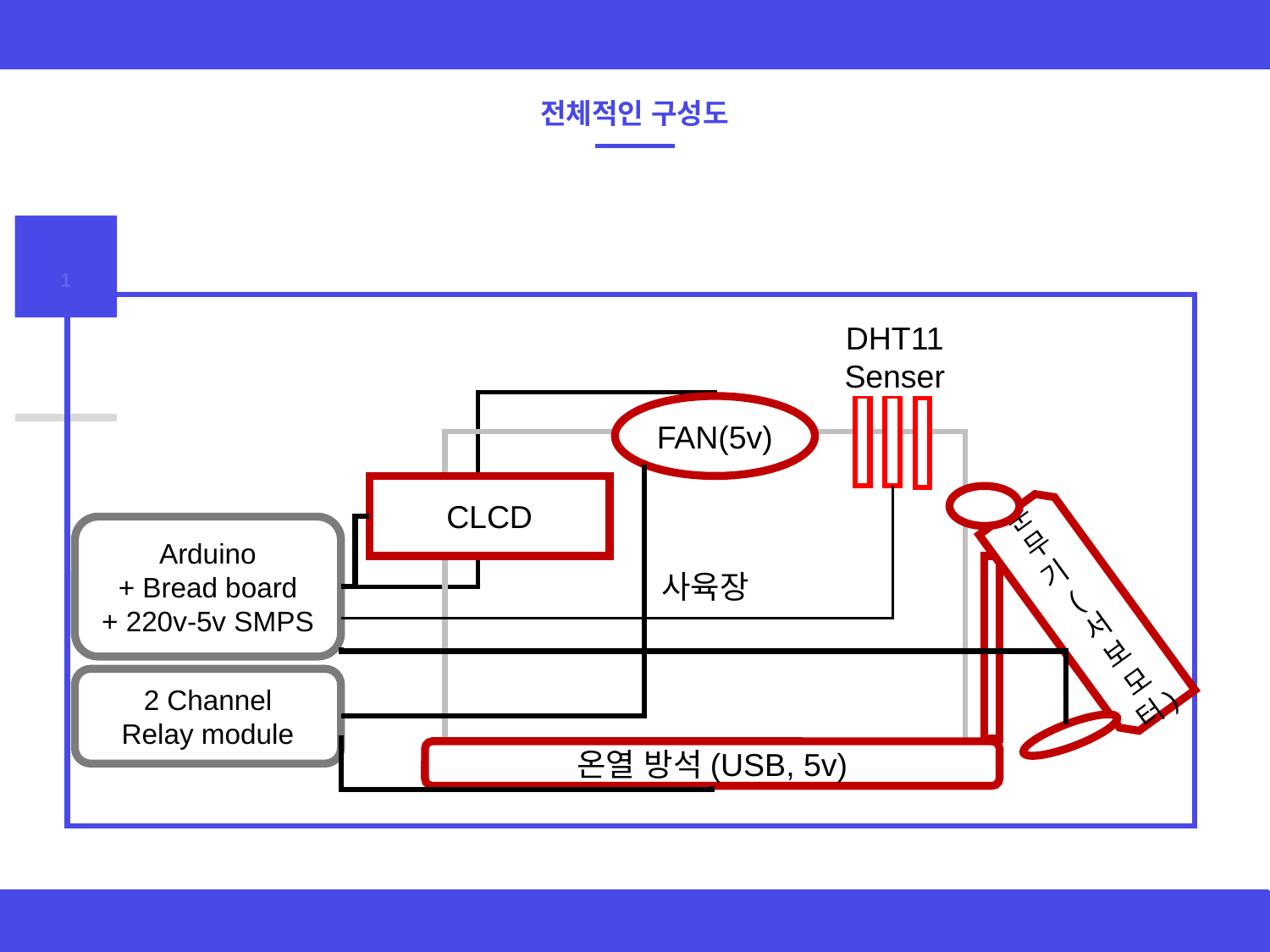

구성도							Safe House for Reptile

전체적인 구성도

1

DHT11 Senser
FAN(5v)

사육장
CLCD

분무기(서보모터)
Arduino
+ Bread board
+ 220v-5v SMPS

2 Channel
Relay module

온열 방석(USB, 5v)
마이크로프로세서 및 실습